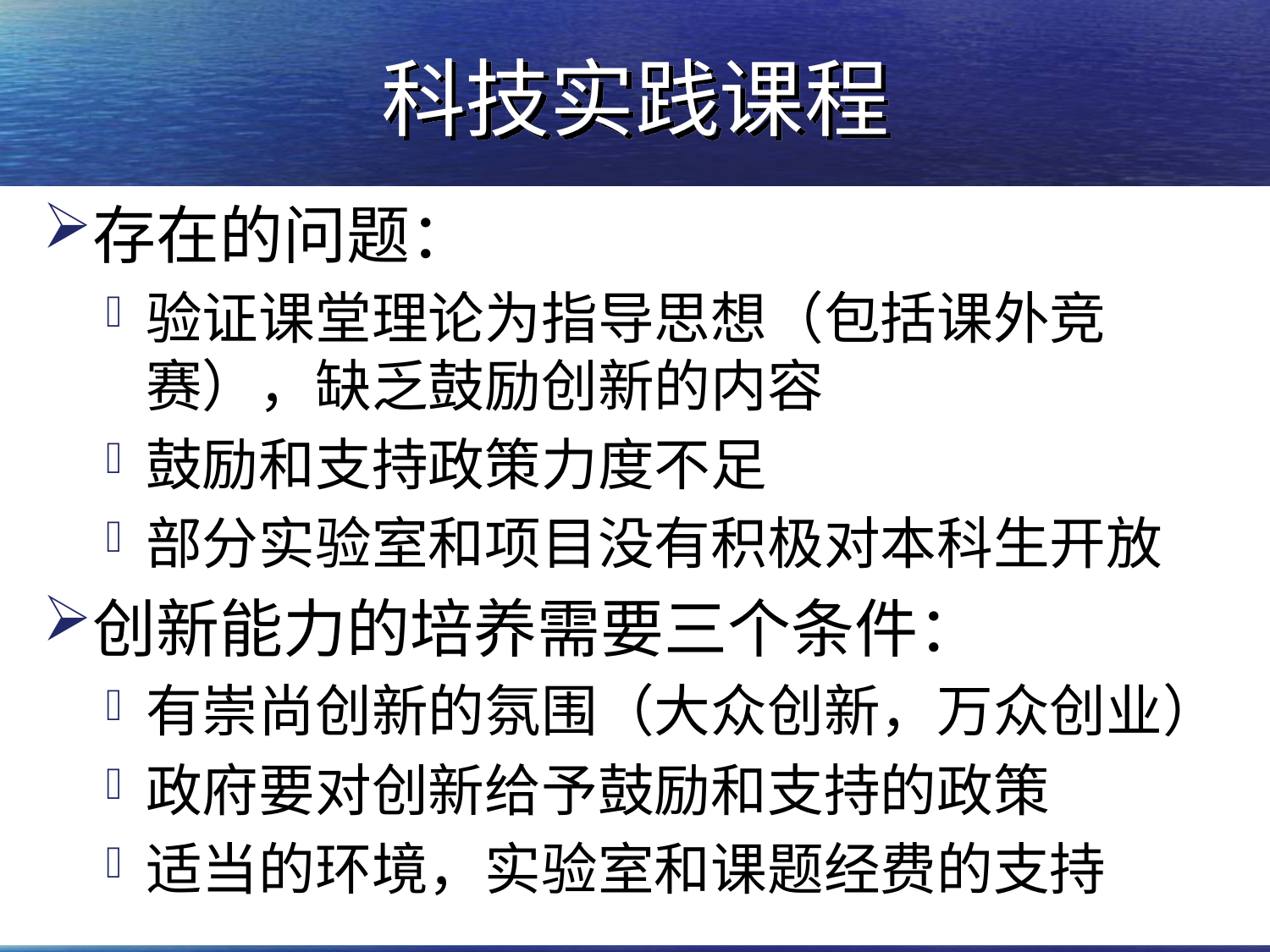

# 科技实践课程
存在的问题：
验证课堂理论为指导思想（包括课外竞赛），缺乏鼓励创新的内容
鼓励和支持政策力度不足
部分实验室和项目没有积极对本科生开放
创新能力的培养需要三个条件：
有崇尚创新的氛围（大众创新，万众创业）
政府要对创新给予鼓励和支持的政策
适当的环境，实验室和课题经费的支持